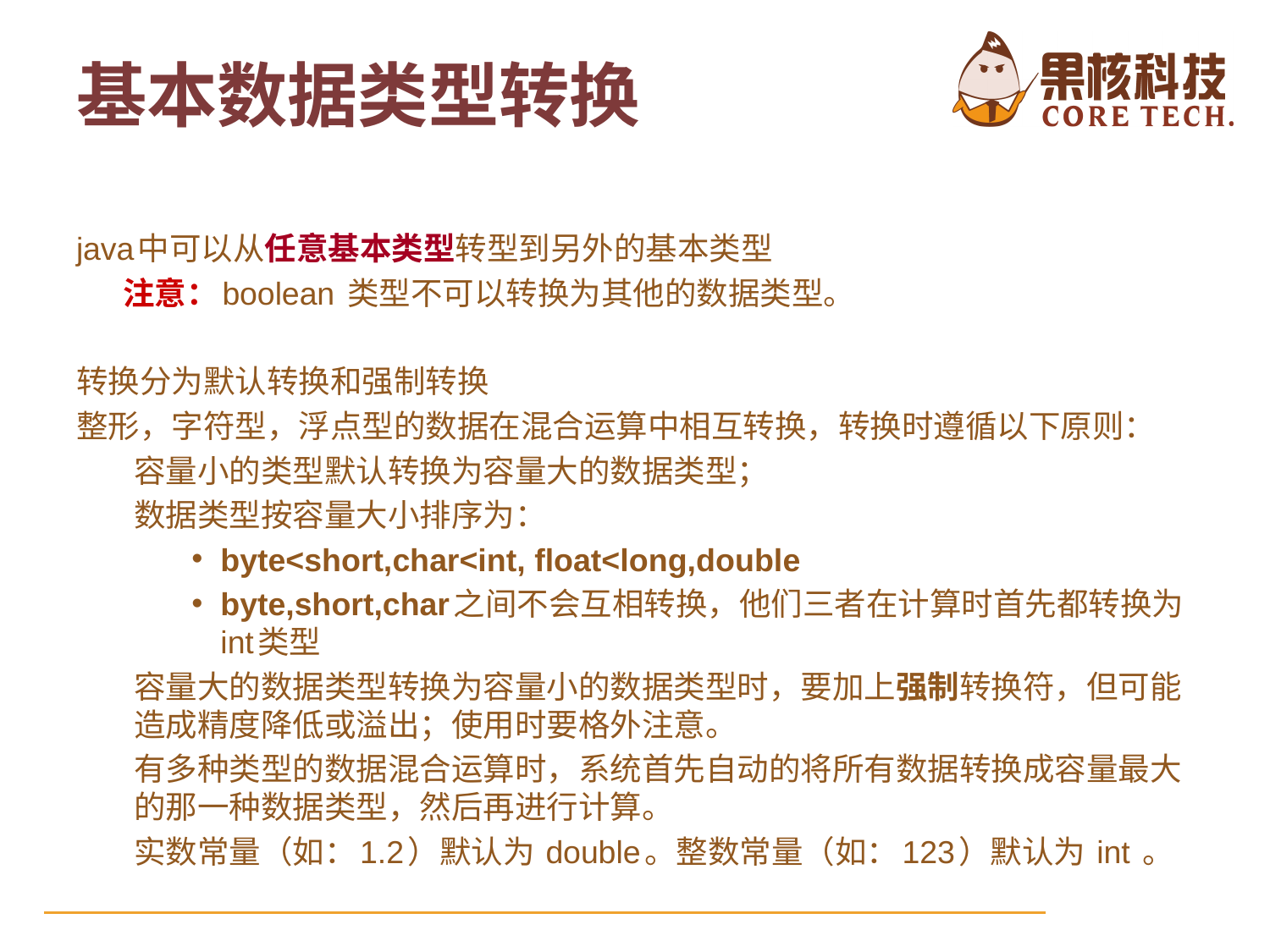

# 基本数据类型转换
java中可以从任意基本类型转型到另外的基本类型
      注意：boolean 类型不可以转换为其他的数据类型。

转换分为默认转换和强制转换
整形，字符型，浮点型的数据在混合运算中相互转换，转换时遵循以下原则：
容量小的类型默认转换为容量大的数据类型；
数据类型按容量大小排序为：
byte<short,char<int, float<long,double
byte,short,char之间不会互相转换，他们三者在计算时首先都转换为int类型
容量大的数据类型转换为容量小的数据类型时，要加上强制转换符，但可能造成精度降低或溢出；使用时要格外注意。
有多种类型的数据混合运算时，系统首先自动的将所有数据转换成容量最大的那一种数据类型，然后再进行计算。
实数常量（如：1.2）默认为 double。整数常量（如：123）默认为 int 。